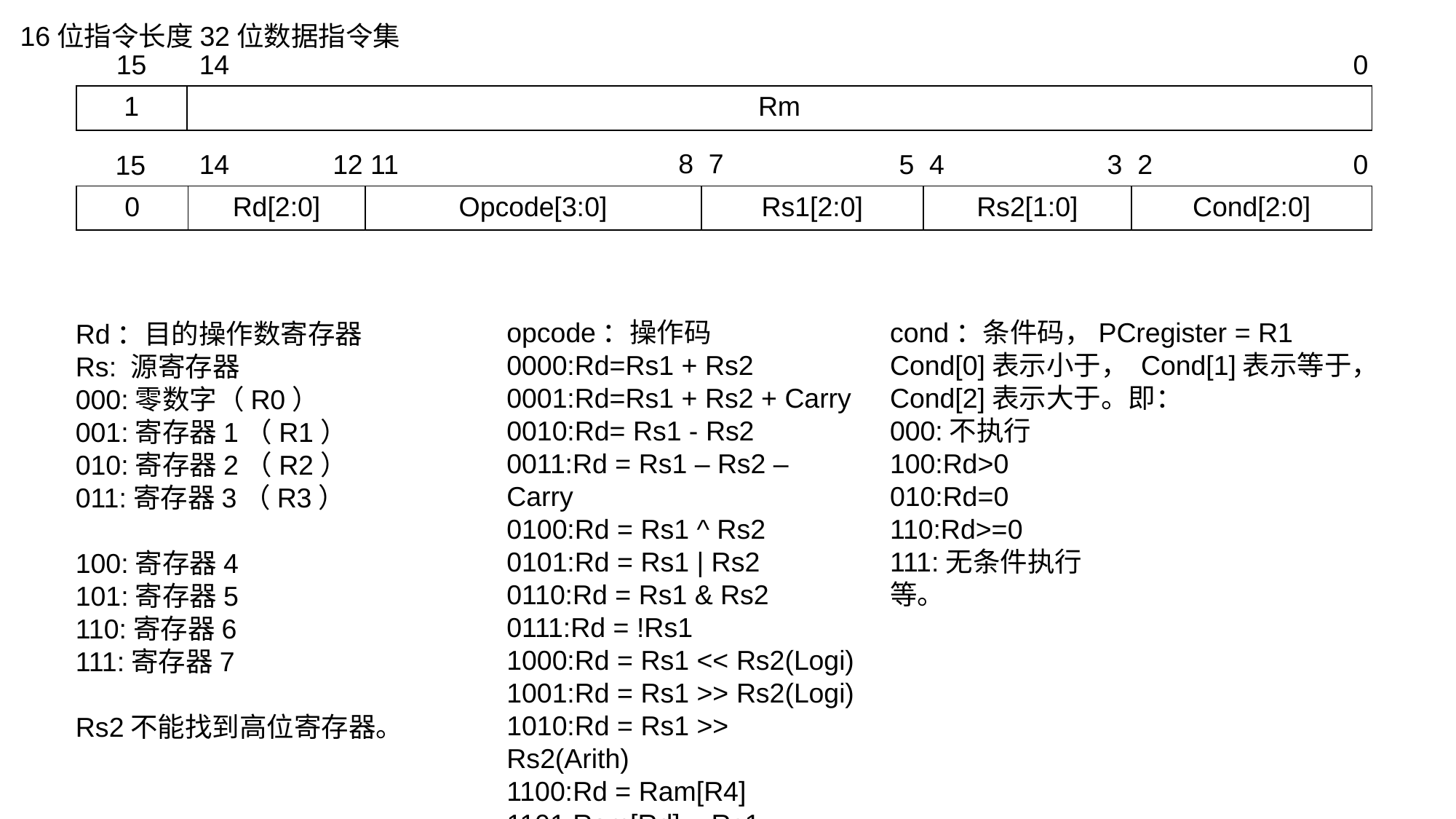

16位指令长度32位数据指令集
15
14
0
| 1 | Rm |
| --- | --- |
8  7
12 11
5  4
3  2
0
14
15
| 0 | Rd[2:0] | Opcode[3:0] | Rs1[2:0] | Rs2[1:0] | Cond[2:0] |
| --- | --- | --- | --- | --- | --- |
opcode：操作码
0000:Rd=Rs1 + Rs2
0001:Rd=Rs1 + Rs2 + Carry
0010:Rd= Rs1 - Rs2
0011:Rd = Rs1 – Rs2 – Carry
0100:Rd = Rs1 ^ Rs2
0101:Rd = Rs1 | Rs2
0110:Rd = Rs1 & Rs2
0111:Rd = !Rs1
1000:Rd = Rs1 << Rs2(Logi)
1001:Rd = Rs1 >> Rs2(Logi)
1010:Rd = Rs1 >> Rs2(Arith)
1100:Rd = Ram[R4]
1101:Ram[Rd] = Rs1
cond：条件码，PCregister = R1
Cond[0]表示小于， Cond[1]表示等于，
Cond[2]表示大于。即：
000:不执行
100:Rd>0
010:Rd=0
110:Rd>=0
111:无条件执行
等。
Rd：目的操作数寄存器
Rs: 源寄存器
000:零数字（R0）
001:寄存器1（R1）
010:寄存器2（R2）
011:寄存器3（R3）

100:寄存器4
101:寄存器5
110:寄存器6
111:寄存器7

Rs2不能找到高位寄存器。